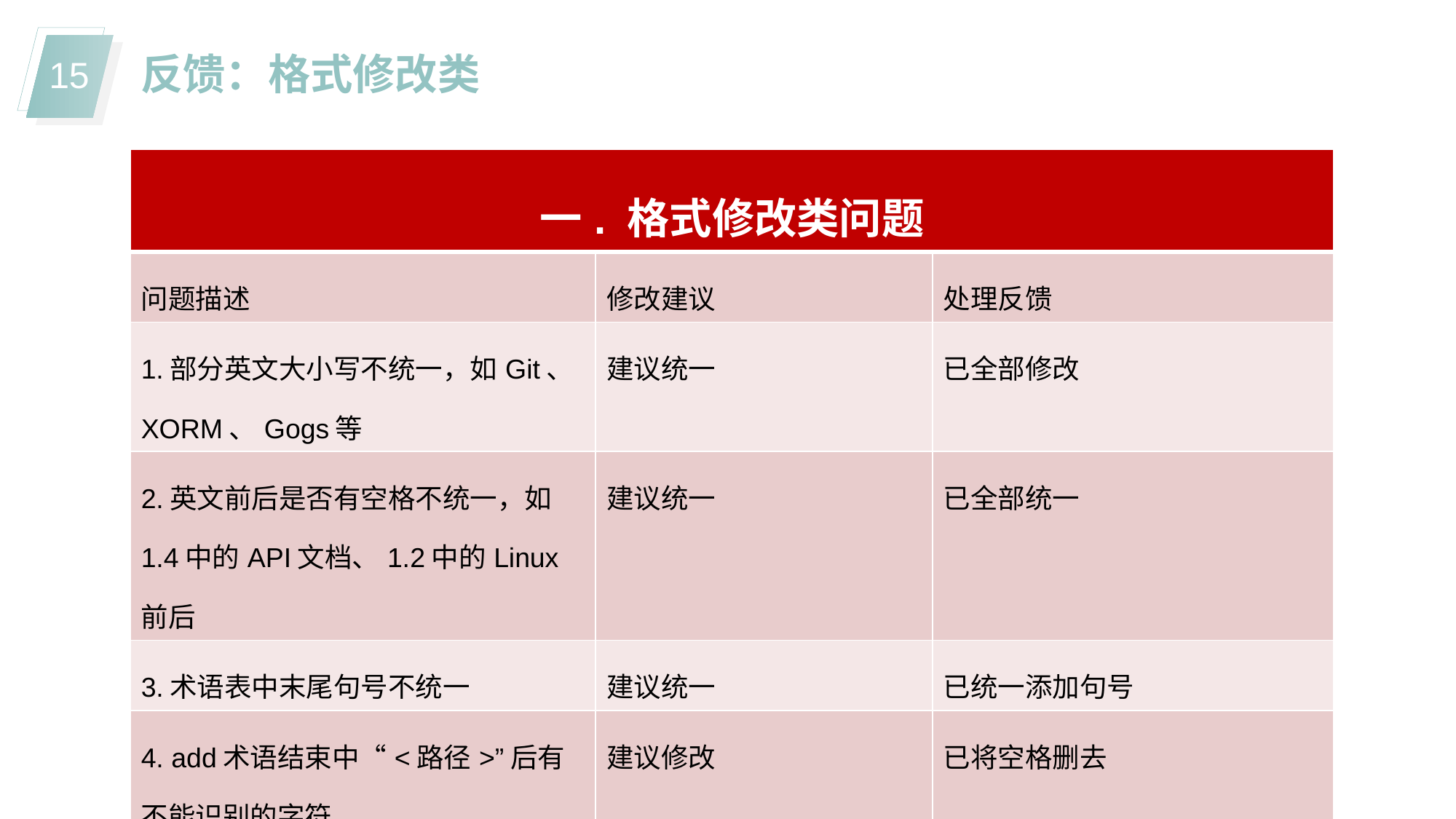

反馈：格式修改类
| 一. 格式修改类问题 |  |  |
| --- | --- | --- |
| 问题描述 | 修改建议 | 处理反馈 |
| 1.部分英文大小写不统一，如Git、XORM、Gogs等 | 建议统一 | 已全部修改 |
| 2.英文前后是否有空格不统一，如1.4中的API文档、1.2中的Linux前后 | 建议统一 | 已全部统一 |
| 3.术语表中末尾句号不统一 | 建议统一 | 已统一添加句号 |
| 4. add术语结束中“<路径>”后有不能识别的字符 | 建议修改 | 已将空格删去 |
| 5.引号之间不用顿号并列 | 建议修改 | 已去掉多余的顿号 |
| 6.并列中逗号和顿号混用 | 建议修改 | 已经修改 |